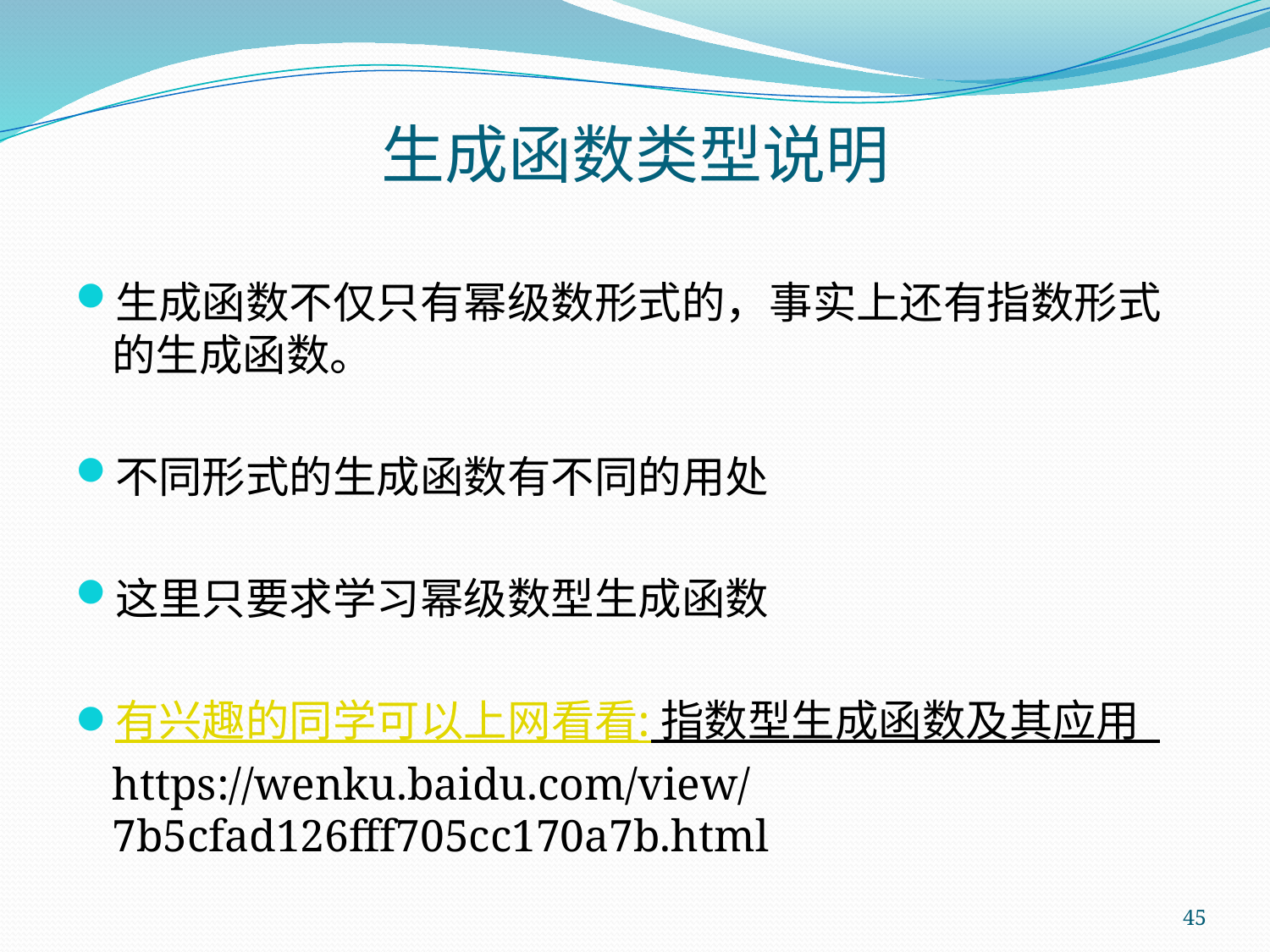

# 生成函数类型说明
生成函数不仅只有幂级数形式的，事实上还有指数形式的生成函数。

不同形式的生成函数有不同的用处

这里只要求学习幂级数型生成函数

有兴趣的同学可以上网看看: 指数型生成函数及其应用  https://wenku.baidu.com/view/7b5cfad126fff705cc170a7b.html
45